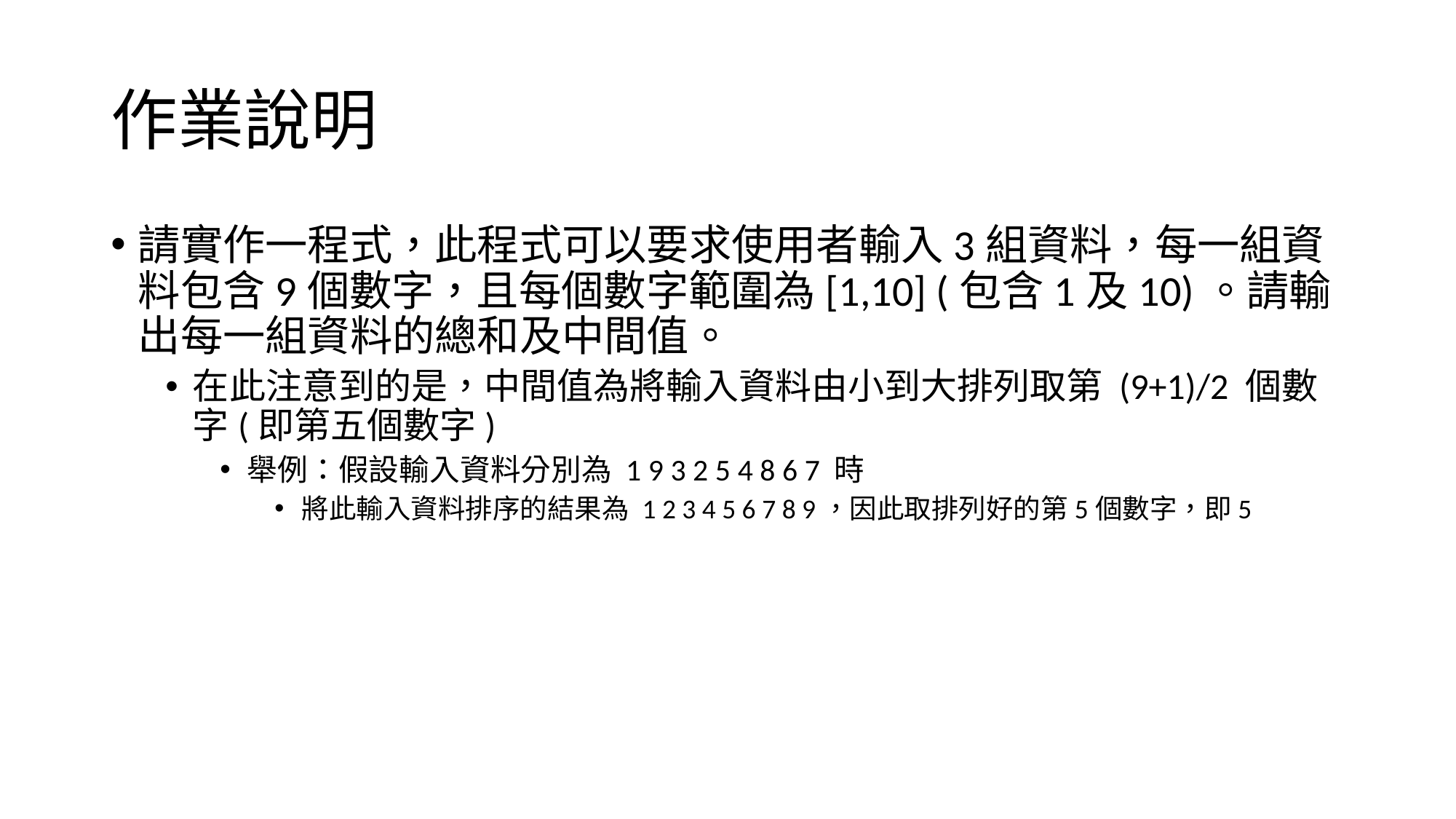

# 作業說明
請實作一程式，此程式可以要求使用者輸入3組資料，每一組資料包含9個數字，且每個數字範圍為[1,10] (包含1及10)。請輸出每一組資料的總和及中間值。
在此注意到的是，中間值為將輸入資料由小到大排列取第 (9+1)/2 個數字(即第五個數字)
舉例：假設輸入資料分別為 1 9 3 2 5 4 8 6 7 時
將此輸入資料排序的結果為 1 2 3 4 5 6 7 8 9，因此取排列好的第5個數字，即5